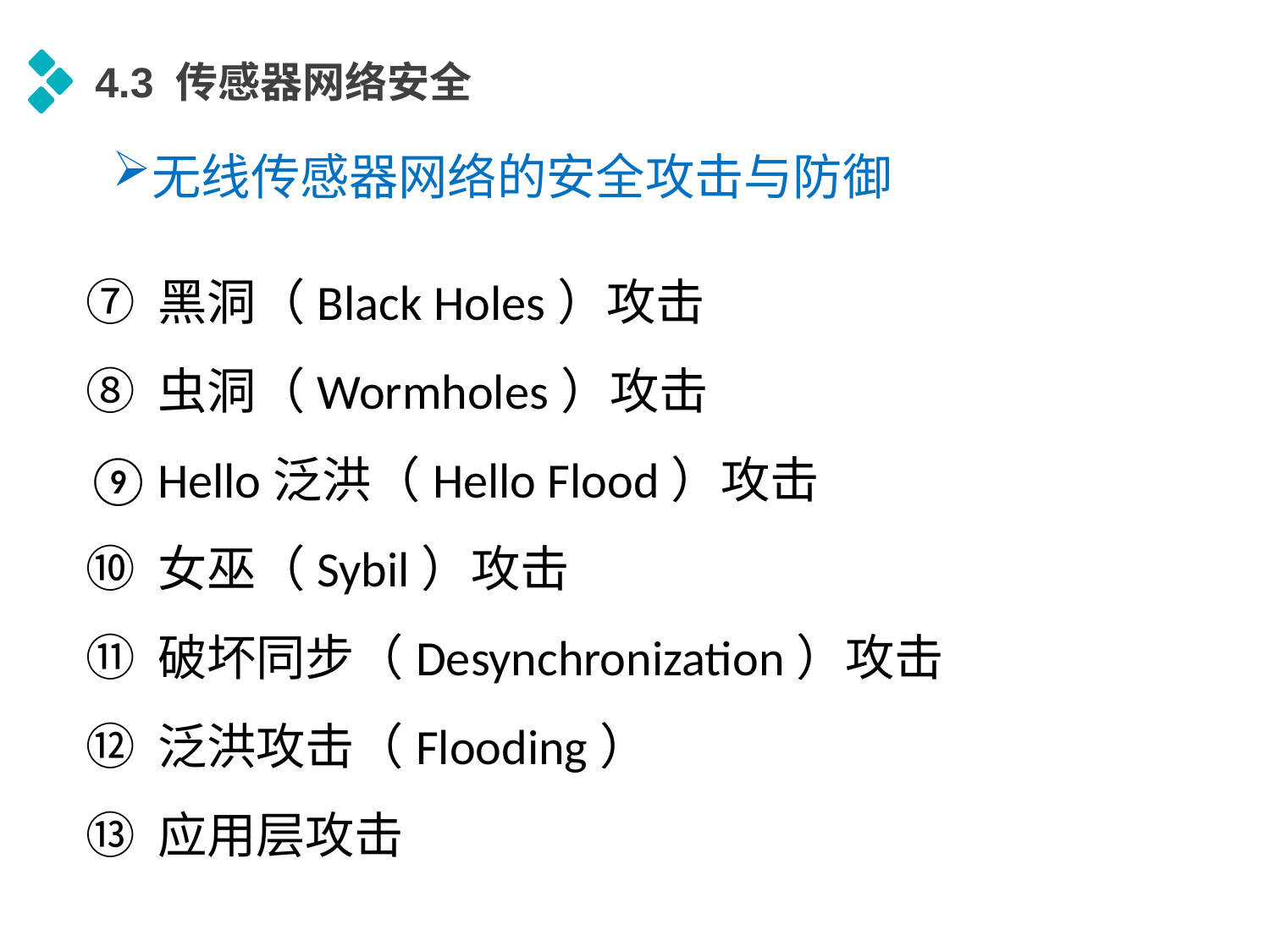

4.3 传感器网络安全

无线传感器网络的安全攻击与防御
黑洞（Black Holes）攻击
虫洞（Wormholes）攻击
Hello泛洪（Hello Flood）攻击
女巫（Sybil）攻击
破坏同步（Desynchronization）攻击
泛洪攻击（Flooding）
应用层攻击